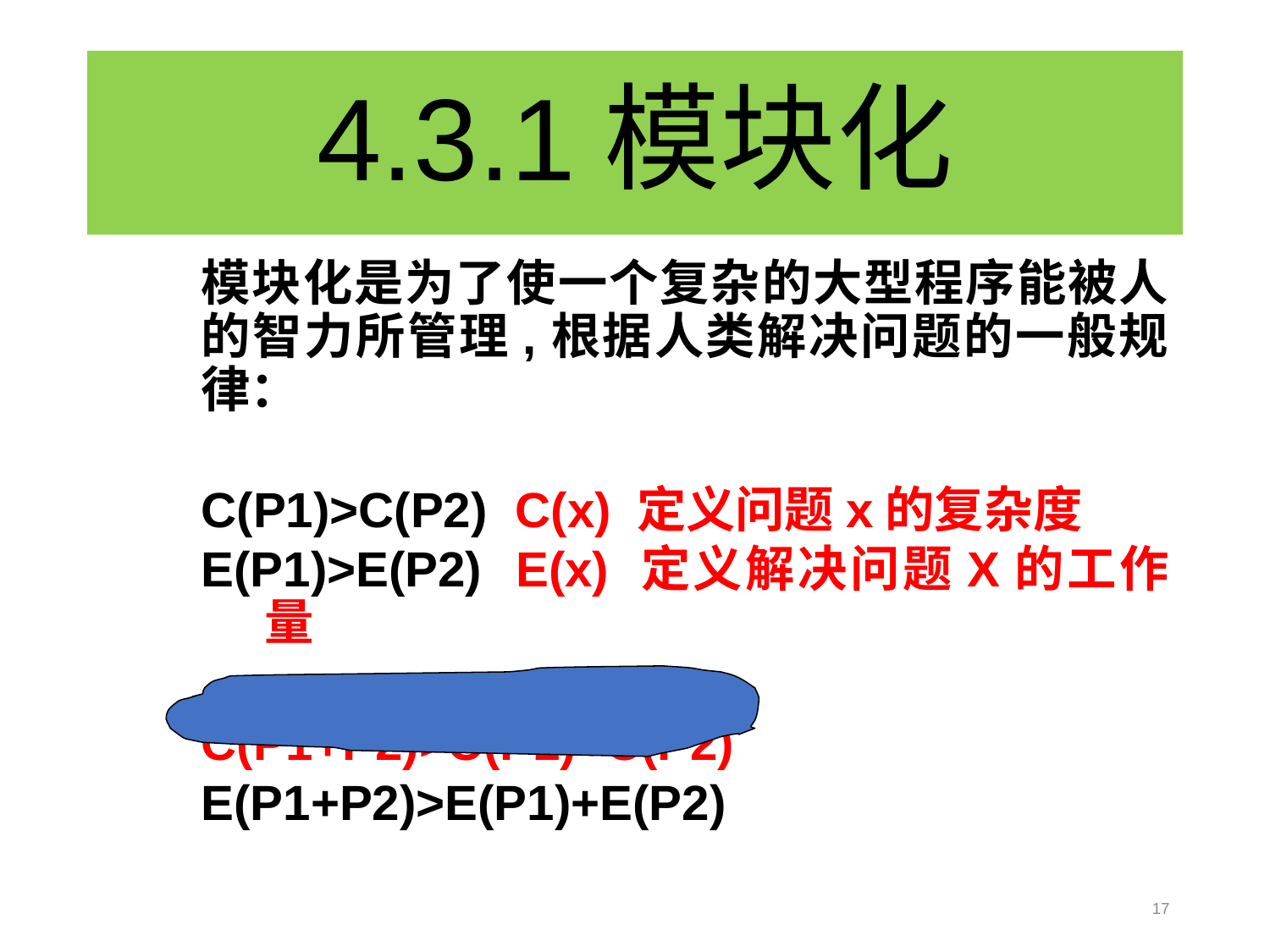

# 4.3.1模块化
模块化是为了使一个复杂的大型程序能被人的智力所管理,根据人类解决问题的一般规律：

C(P1)>C(P2)  C(x) 定义问题x的复杂度
E(P1)>E(P2)  E(x) 定义解决问题X的工作量

C(P1+P2)>C(P1)+C(P2)
E(P1+P2)>E(P1)+E(P2)

17